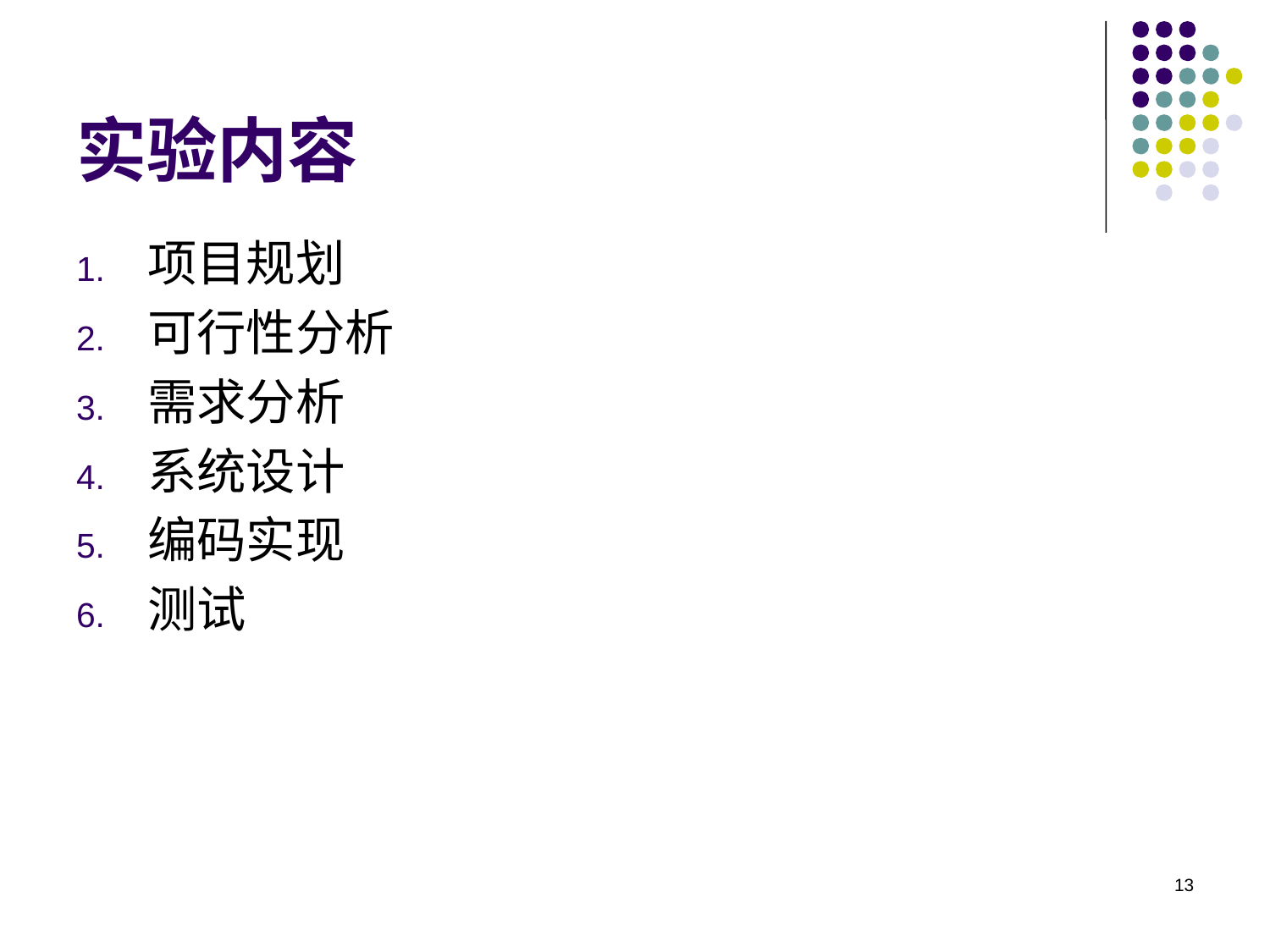

# 实验内容
项目规划
可行性分析
需求分析
系统设计
编码实现
测试

13